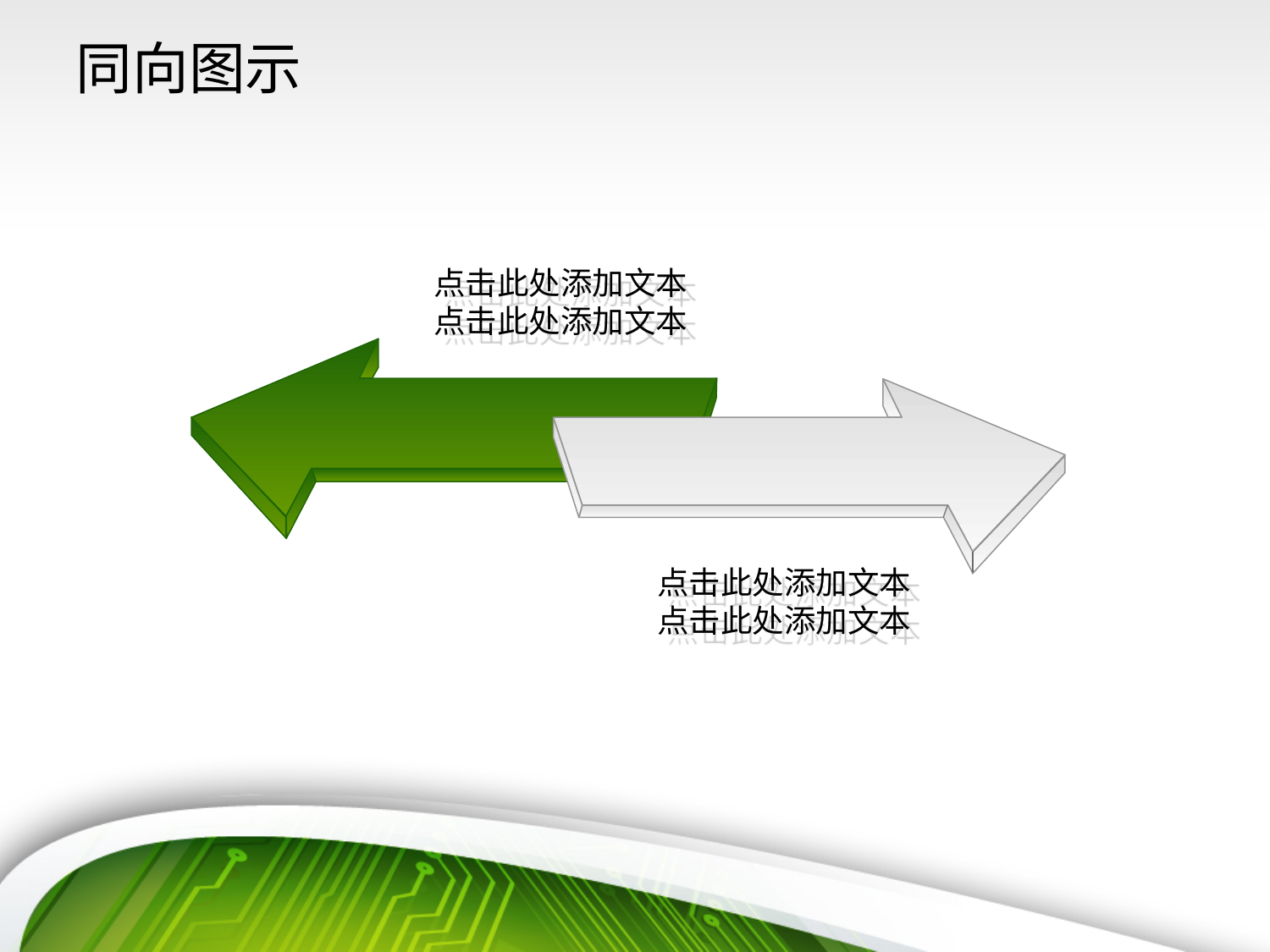

# 同向图示
点击此处添加文本
点击此处添加文本

点击此处添加文本
点击此处添加文本